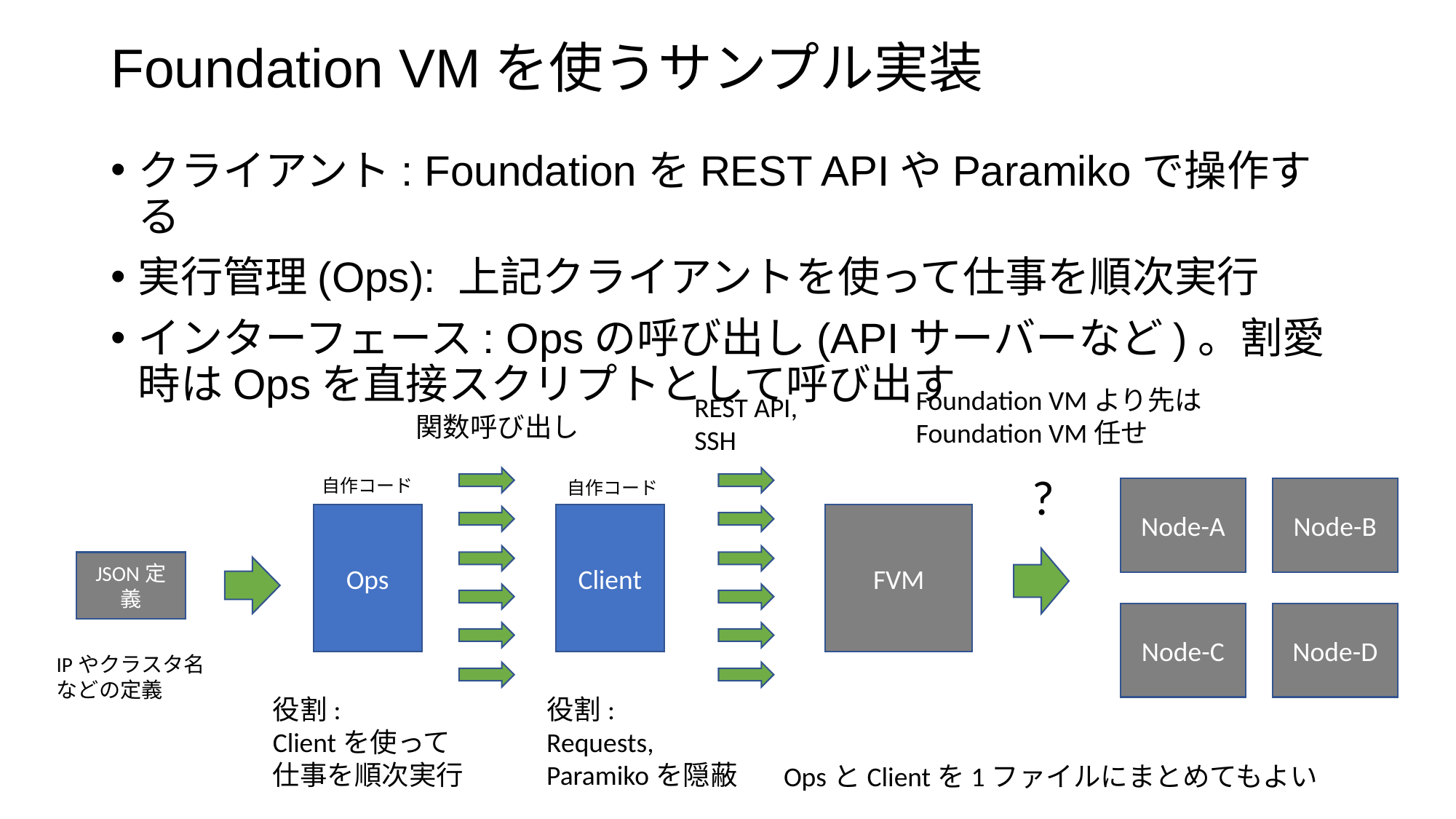

# Foundation VMを使うサンプル実装
クライアント: FoundationをREST APIやParamikoで操作する
実行管理(Ops): 上記クライアントを使って仕事を順次実行
インターフェース: Opsの呼び出し(APIサーバーなど)。割愛時はOpsを直接スクリプトとして呼び出す
Foundation VMより先は
Foundation VM任せ
REST API,
SSH
関数呼び出し
?

自作コード
自作コード
Node-A
Node-B
Ops
Client
FVM

JSON定義

Node-C
Node-D

IPやクラスタ名
などの定義

役割:
Requests,
Paramikoを隠蔽
役割:
Clientを使って
仕事を順次実行
OpsとClientを1ファイルにまとめてもよい